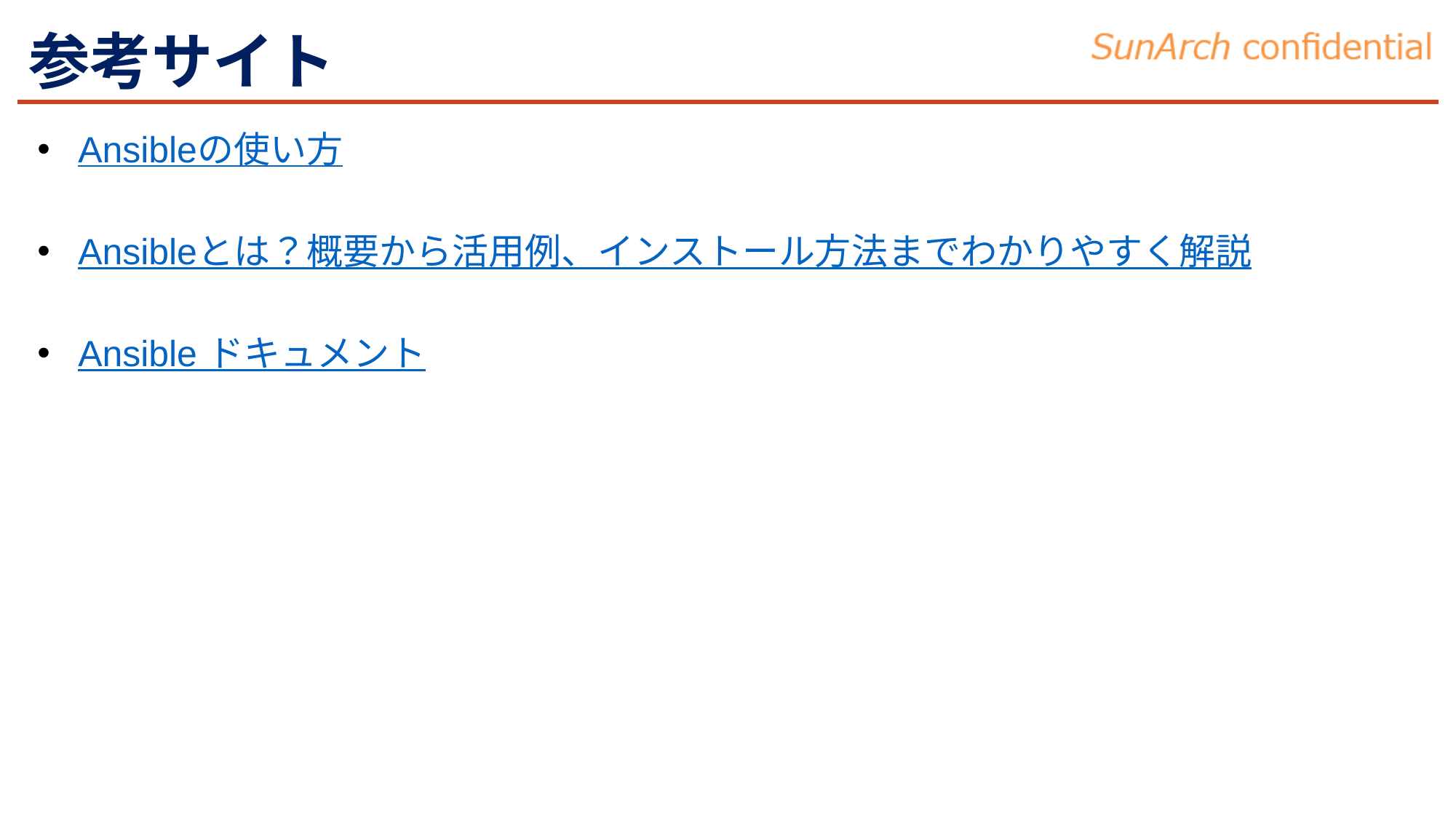

# 参考サイト
Ansibleの使い方

Ansibleとは？概要から活用例、インストール方法までわかりやすく解説

Ansible ドキュメント